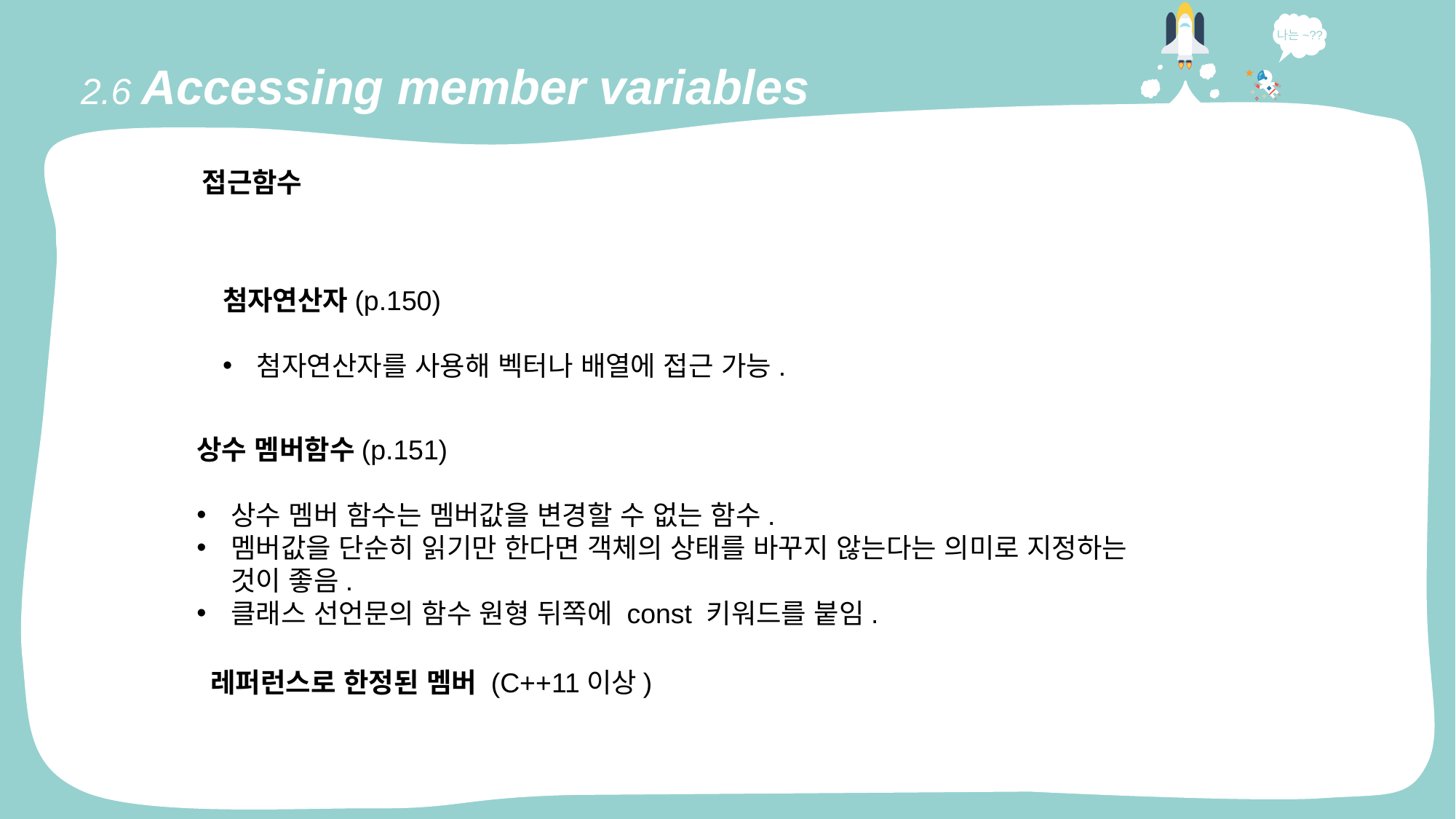

나는~??

2.6 Accessing member variables

접근함수

첨자연산자(p.150)

첨자연산자를 사용해 벡터나 배열에 접근 가능.
상수 멤버함수(p.151)

상수 멤버 함수는 멤버값을 변경할 수 없는 함수.
멤버값을 단순히 읽기만 한다면 객체의 상태를 바꾸지 않는다는 의미로 지정하는 것이 좋음.
클래스 선언문의 함수 원형 뒤쪽에 const 키워드를 붙임.
레퍼런스로 한정된 멤버 (C++11이상)